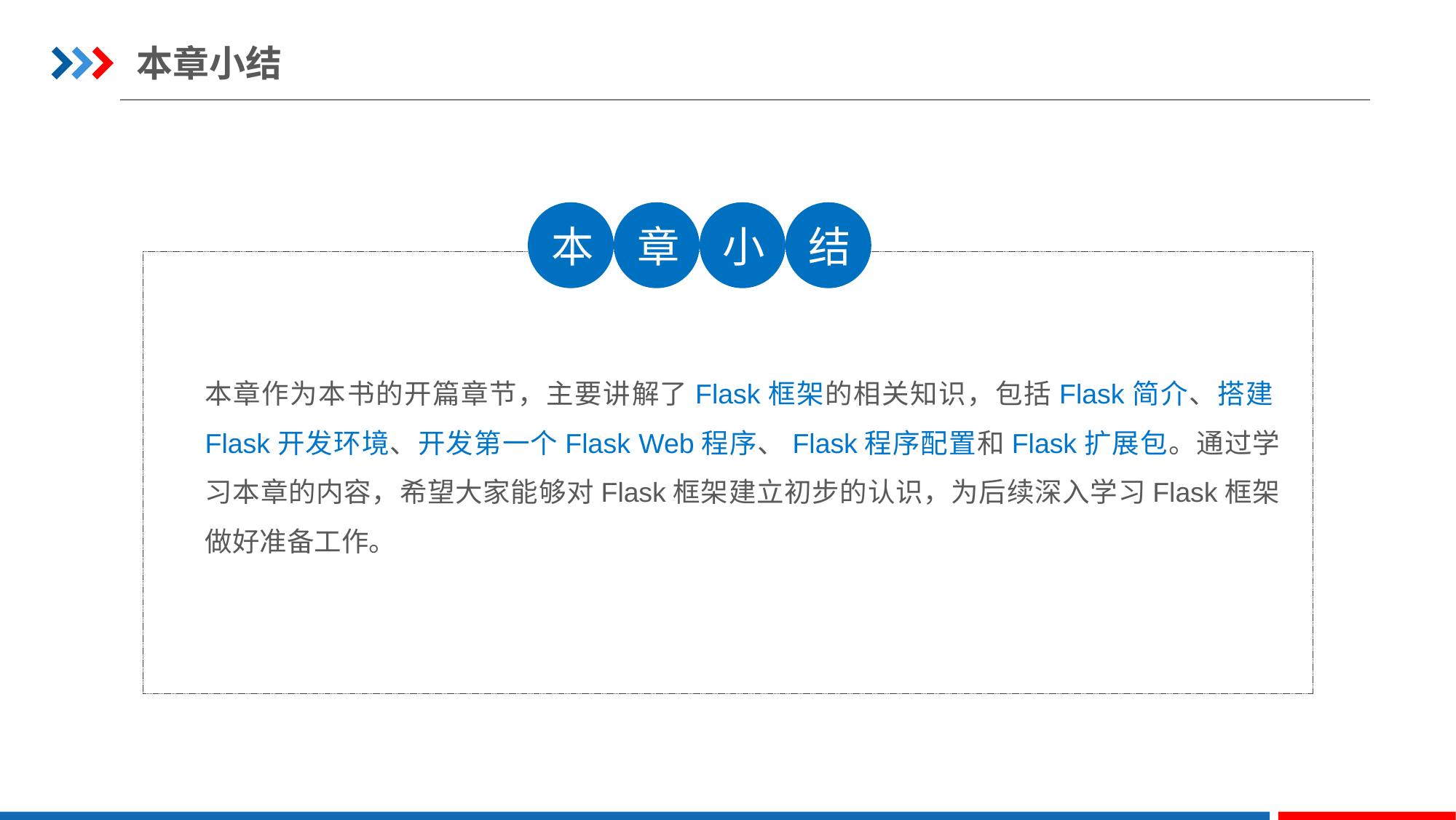

本章小结
本
章
小
结

本章作为本书的开篇章节，主要讲解了Flask框架的相关知识，包括Flask简介、搭建Flask开发环境、开发第一个Flask Web程序、Flask程序配置和Flask扩展包。通过学习本章的内容，希望大家能够对Flask框架建立初步的认识，为后续深入学习Flask框架做好准备工作。